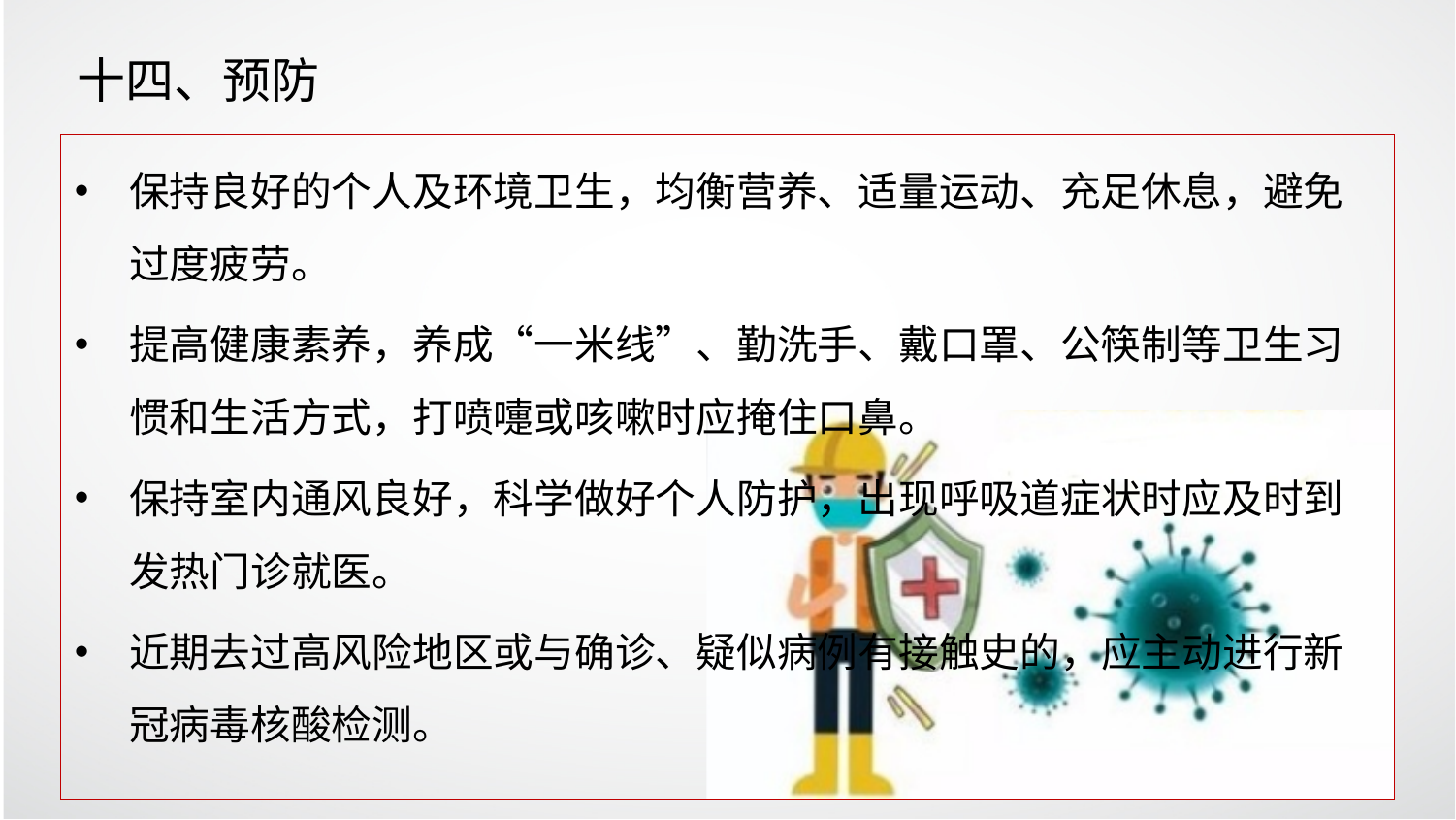

# 十四、预防
保持良好的个人及环境卫生，均衡营养、适量运动、充足休息，避免过度疲劳。
提高健康素养，养成“一米线”、勤洗手、戴口罩、公筷制等卫生习惯和生活方式，打喷嚏或咳嗽时应掩住口鼻。
保持室内通风良好，科学做好个人防护，出现呼吸道症状时应及时到发热门诊就医。
近期去过高风险地区或与确诊、疑似病例有接触史的，应主动进行新冠病毒核酸检测。